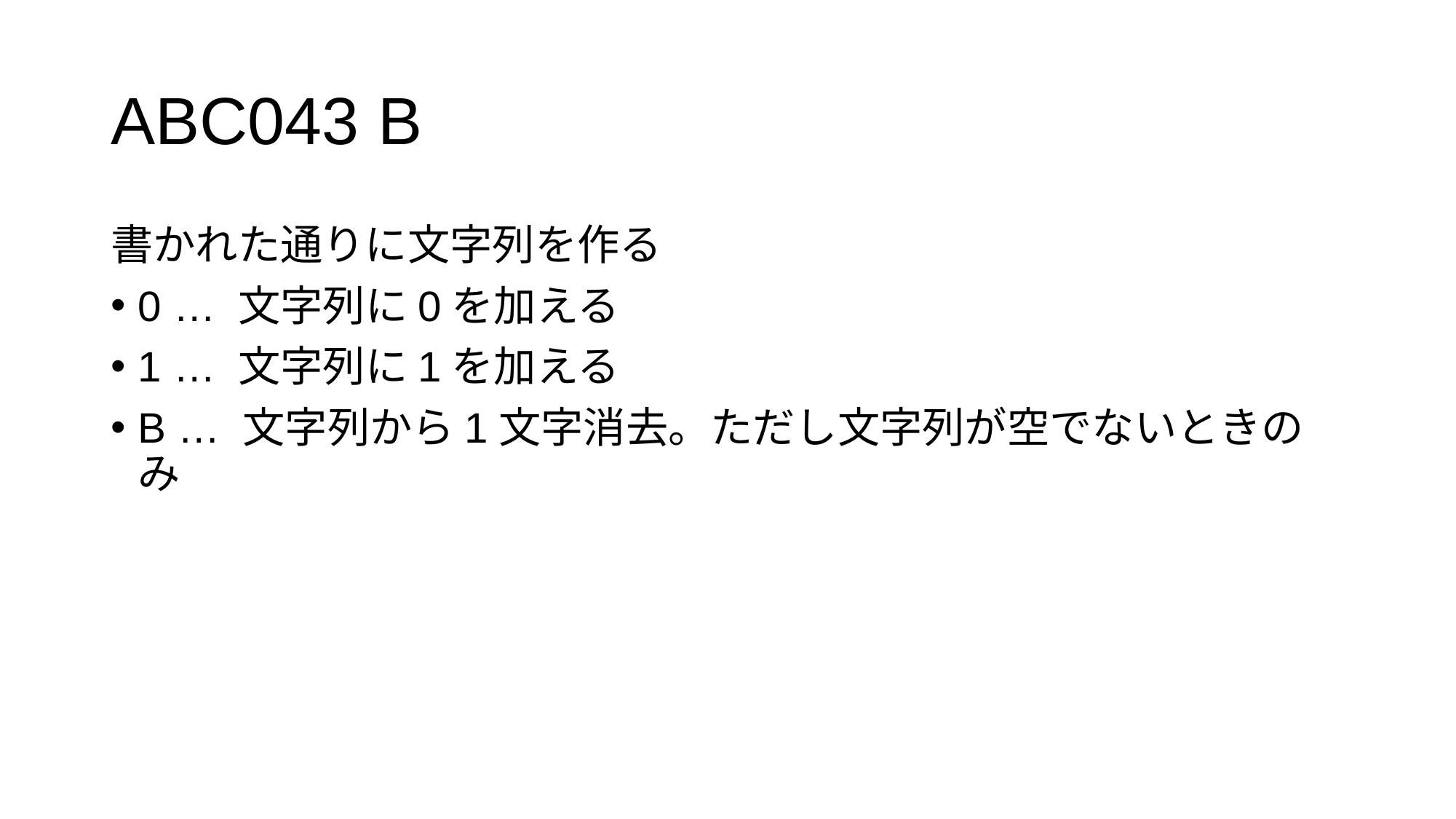

# ABC043 B
書かれた通りに文字列を作る
0 … 文字列に0を加える
1 … 文字列に1を加える
B … 文字列から1文字消去。ただし文字列が空でないときのみ